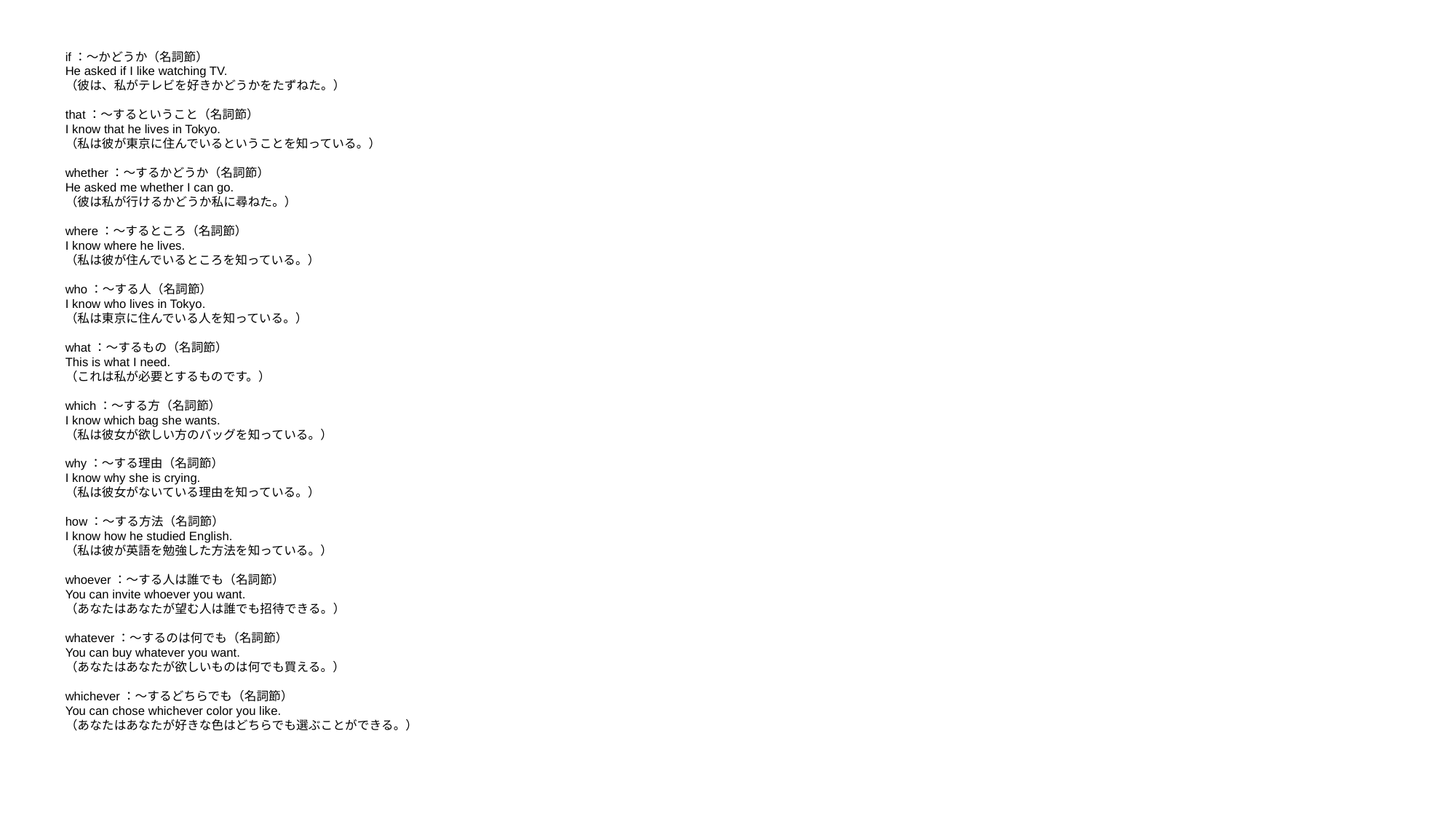

if：〜かどうか（名詞節）
He asked if I like watching TV.
（彼は、私がテレビを好きかどうかをたずねた。）

that：〜するということ（名詞節）
I know that he lives in Tokyo.
（私は彼が東京に住んでいるということを知っている。）

whether：〜するかどうか（名詞節）
He asked me whether I can go.
（彼は私が行けるかどうか私に尋ねた。）

where：〜するところ（名詞節）
I know where he lives.
（私は彼が住んでいるところを知っている。）

who：〜する人（名詞節）
I know who lives in Tokyo.
（私は東京に住んでいる人を知っている。）

what：〜するもの（名詞節）
This is what I need.
（これは私が必要とするものです。）

which：〜する方（名詞節）
I know which bag she wants.
（私は彼女が欲しい方のバッグを知っている。）

why：〜する理由（名詞節）
I know why she is crying.
（私は彼女がないている理由を知っている。）

how：〜する方法（名詞節）
I know how he studied English.
（私は彼が英語を勉強した方法を知っている。）

whoever：〜する人は誰でも（名詞節）
You can invite whoever you want.
（あなたはあなたが望む人は誰でも招待できる。）

whatever：〜するのは何でも（名詞節）
You can buy whatever you want.
（あなたはあなたが欲しいものは何でも買える。）

whichever：〜するどちらでも（名詞節）
You can chose whichever color you like.
（あなたはあなたが好きな色はどちらでも選ぶことができる。）